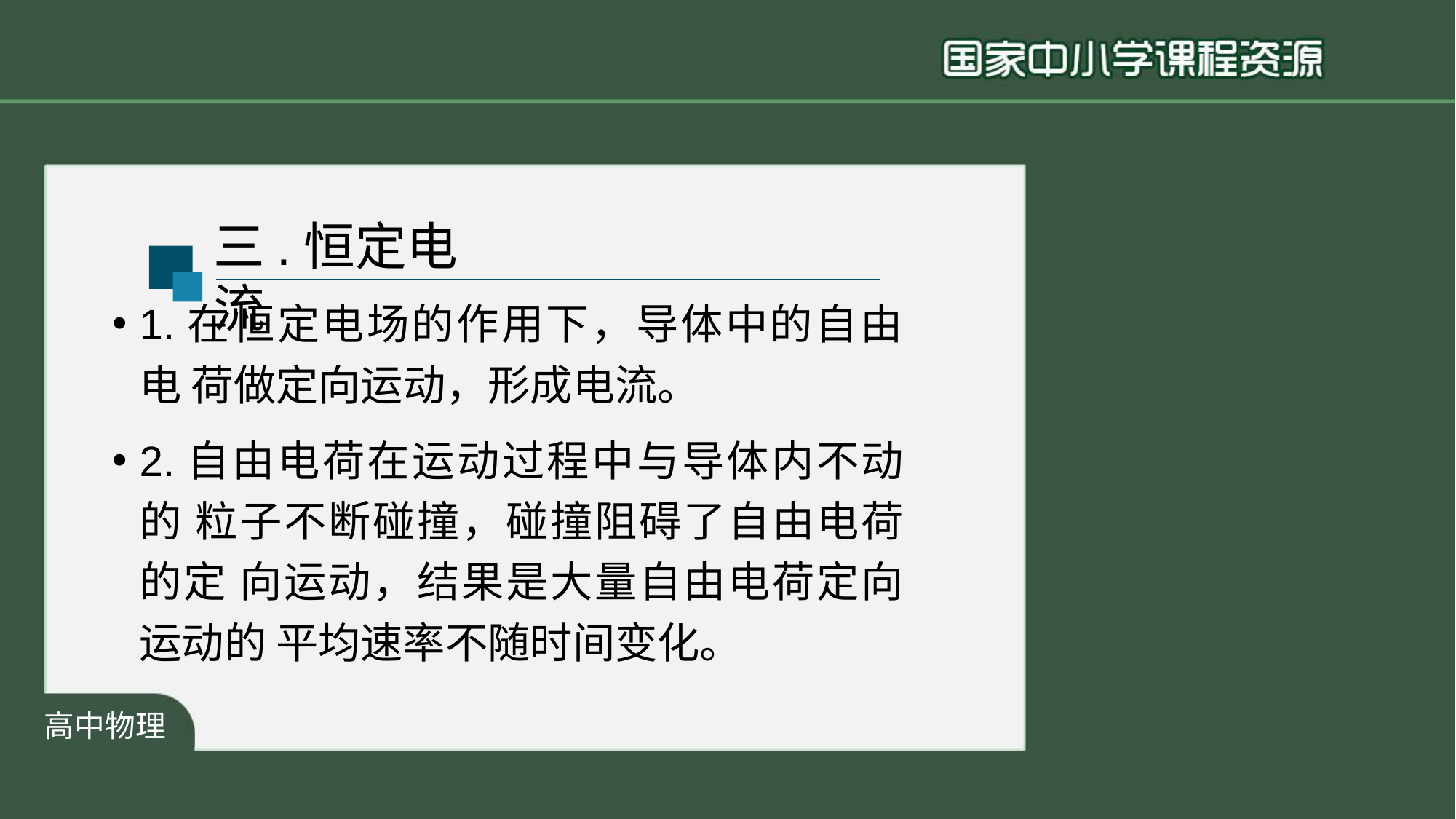

小学语文
# 三.恒定电流

1.在恒定电场的作用下，导体中的自由电 荷做定向运动，形成电流。
2.自由电荷在运动过程中与导体内不动的 粒子不断碰撞，碰撞阻碍了自由电荷的定 向运动，结果是大量自由电荷定向运动的 平均速率不随时间变化。
高中物理